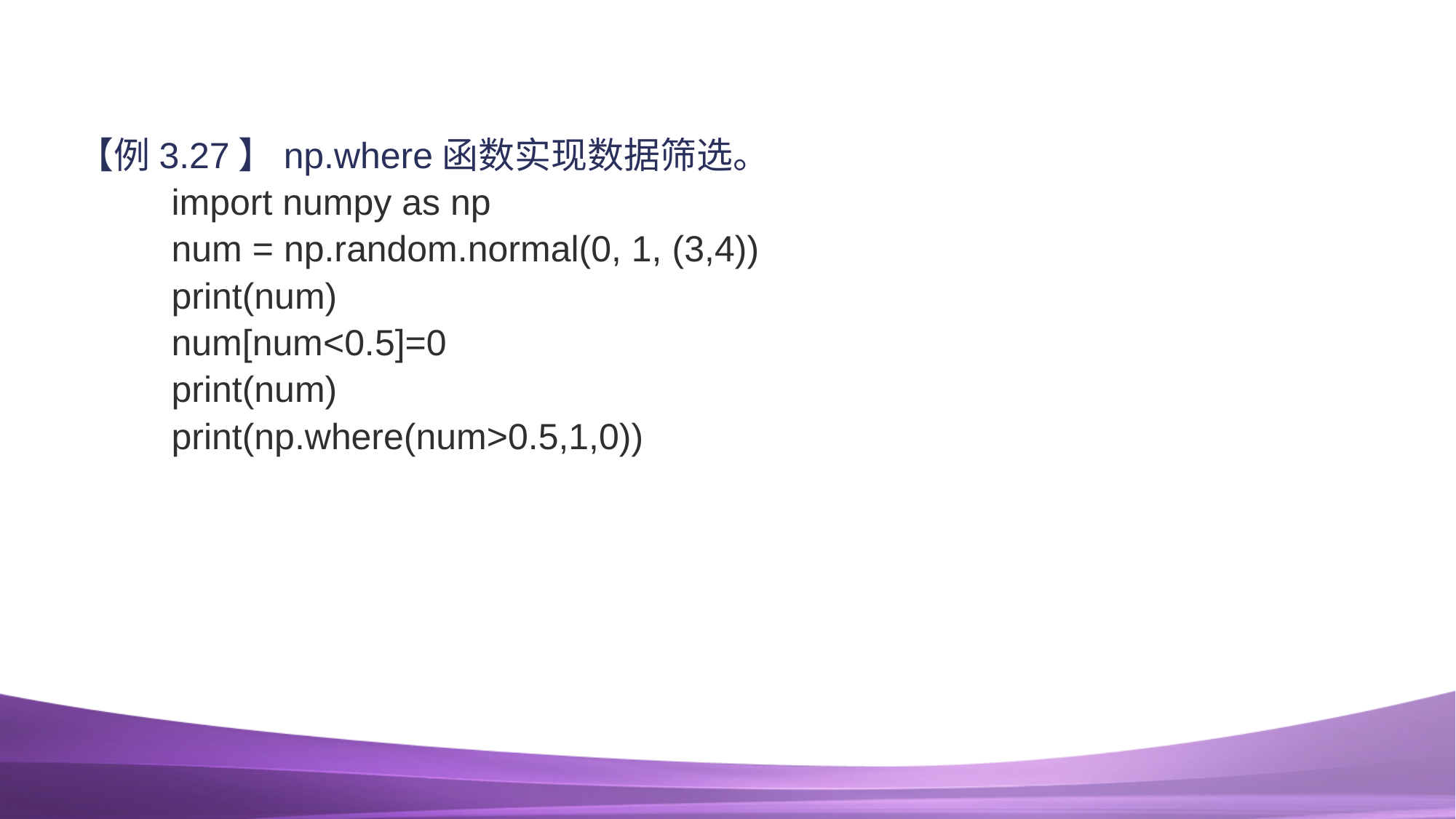

#
【例3.27】np.where函数实现数据筛选。
import numpy as np
num = np.random.normal(0, 1, (3,4))
print(num)
num[num<0.5]=0
print(num)
print(np.where(num>0.5,1,0))